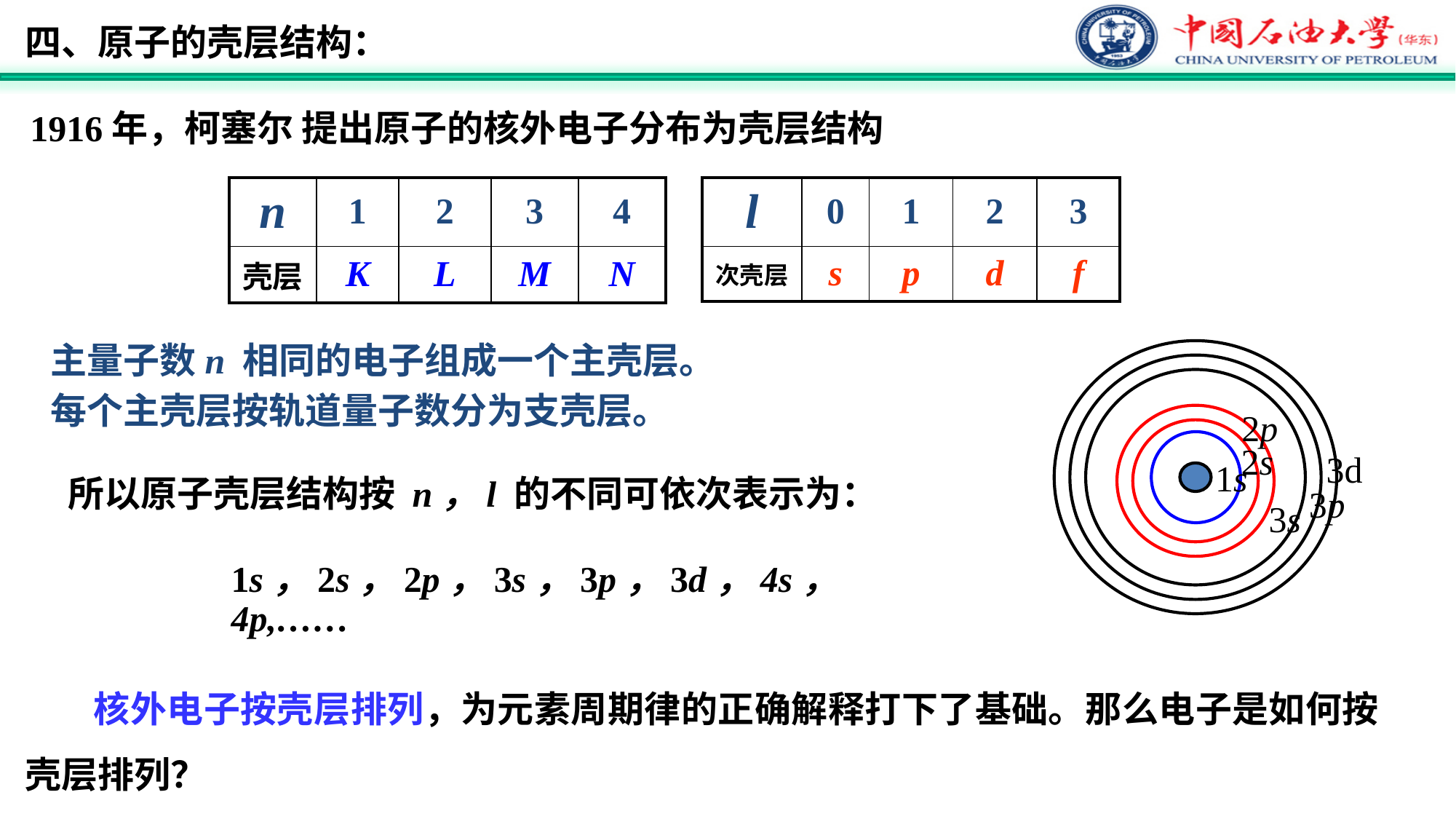

四、原子的壳层结构：
1916年，柯塞尔 提出原子的核外电子分布为壳层结构
| n | 1 | 2 | 3 | 4 |
| --- | --- | --- | --- | --- |
| 壳层 | K | L | M | N |
| l | 0 | 1 | 2 | 3 |
| --- | --- | --- | --- | --- |
| 次壳层 | s | p | d | f |
主量子数n 相同的电子组成一个主壳层。
每个主壳层按轨道量子数分为支壳层。

2p

2s
3d
1s

3p
3s
所以原子壳层结构按 n，l 的不同可依次表示为：
1s，2s，2p，3s，3p，3d，4s，4p,……
       核外电子按壳层排列，为元素周期律的正确解释打下了基础。那么电子是如何按壳层排列？